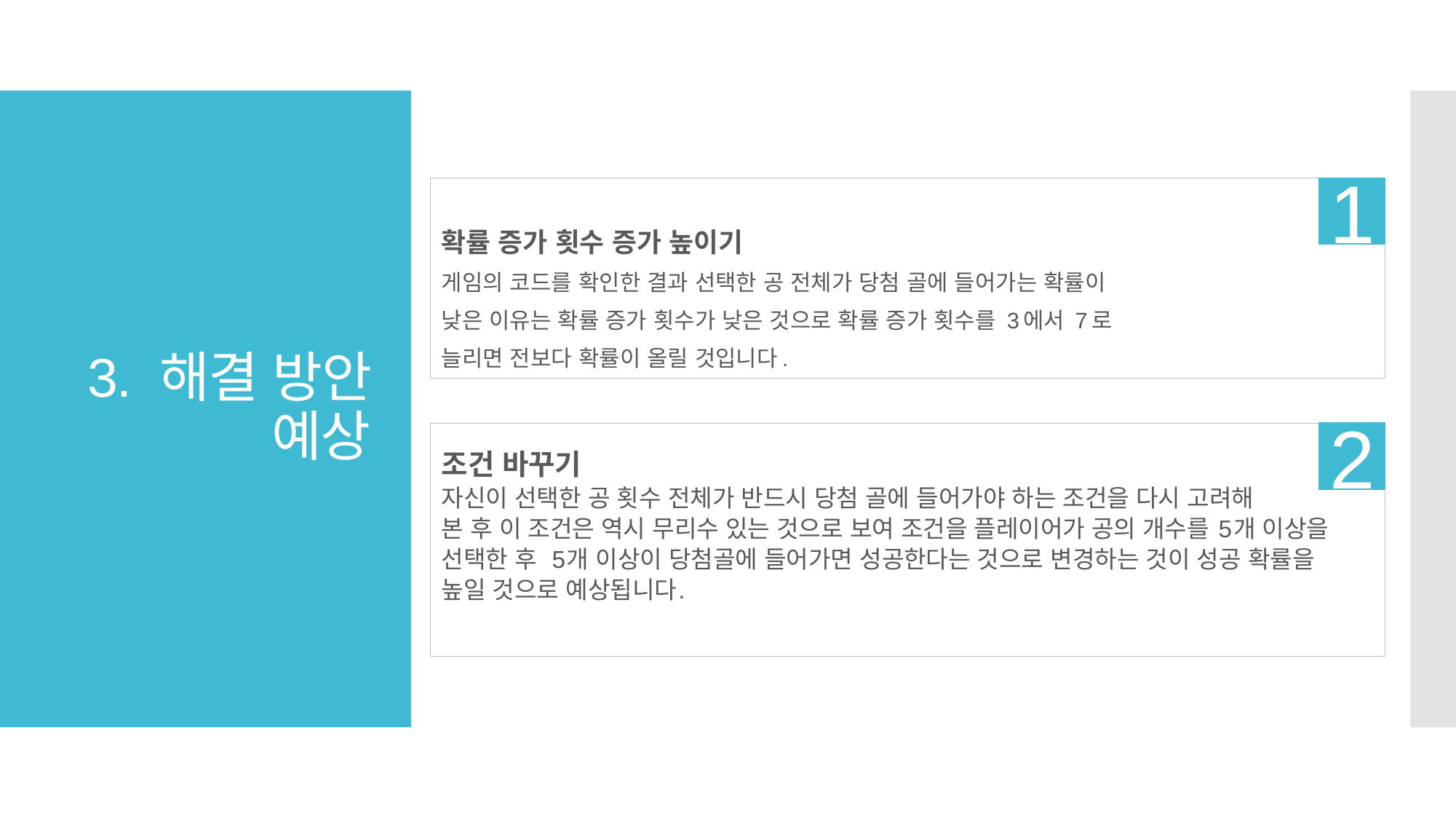

# 3. 해결 방안 예상

확률 증가 횟수 증가 높이기
게임의 코드를 확인한 결과 선택한 공 전체가 당첨 골에 들어가는 확률이
낮은 이유는 확률 증가 횟수가 낮은 것으로 확률 증가 횟수를 3에서 7로
늘리면 전보다 확률이 올릴 것입니다.
1

조건 바꾸기
자신이 선택한 공 횟수 전체가 반드시 당첨 골에 들어가야 하는 조건을 다시 고려해
본 후 이 조건은 역시 무리수 있는 것으로 보여 조건을 플레이어가 공의 개수를 5개 이상을
선택한 후  5개 이상이 당첨골에 들어가면 성공한다는 것으로 변경하는 것이 성공 확률을
높일 것으로 예상됩니다.

2